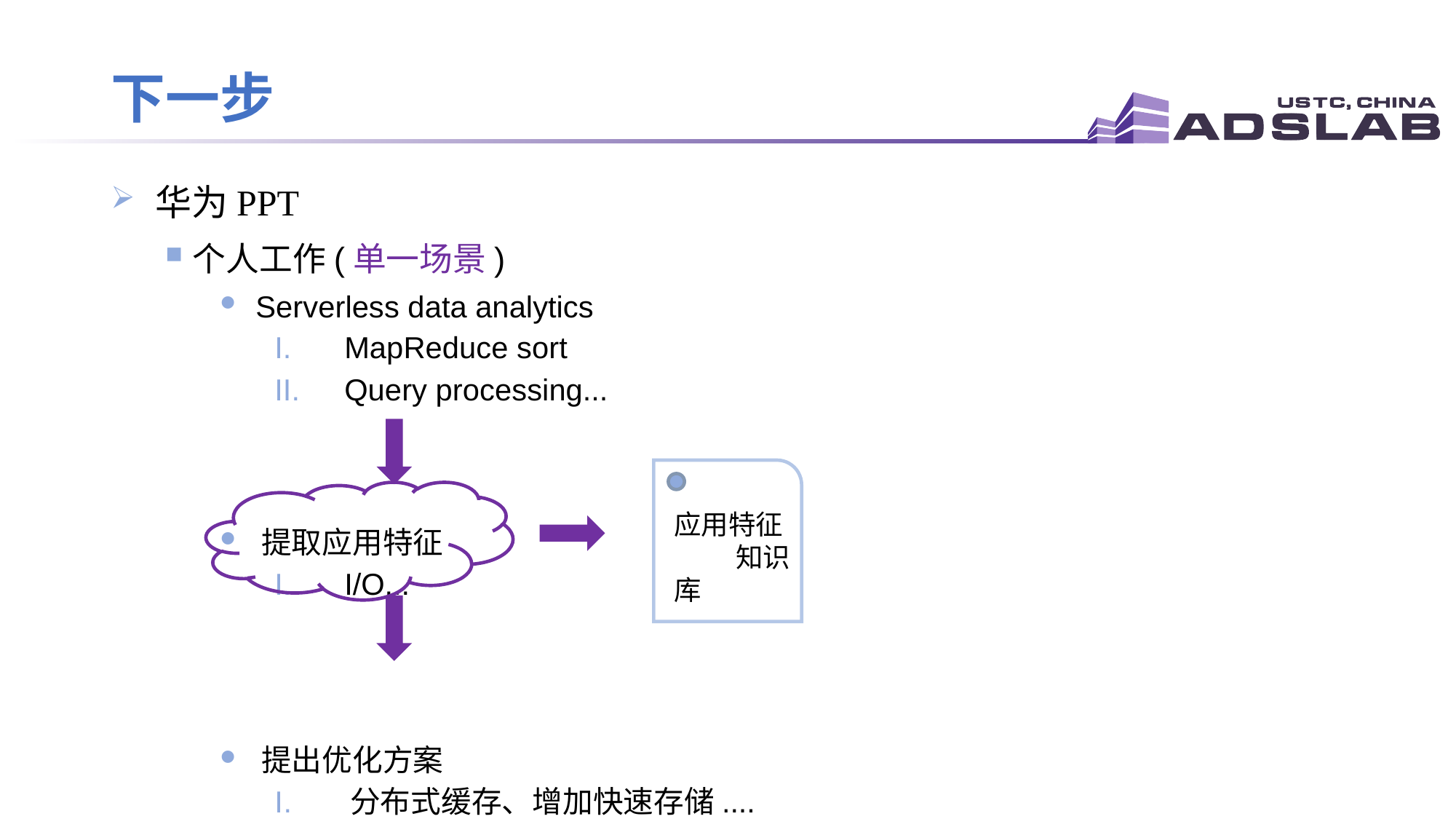

# 下一步
 华为PPT
个人工作(单一场景)
 Serverless data analytics
 MapReduce sort
 Query processing...

 提取应用特征
 I/O...

 提出优化方案
 分布式缓存、增加快速存储....

应用特征               知识库